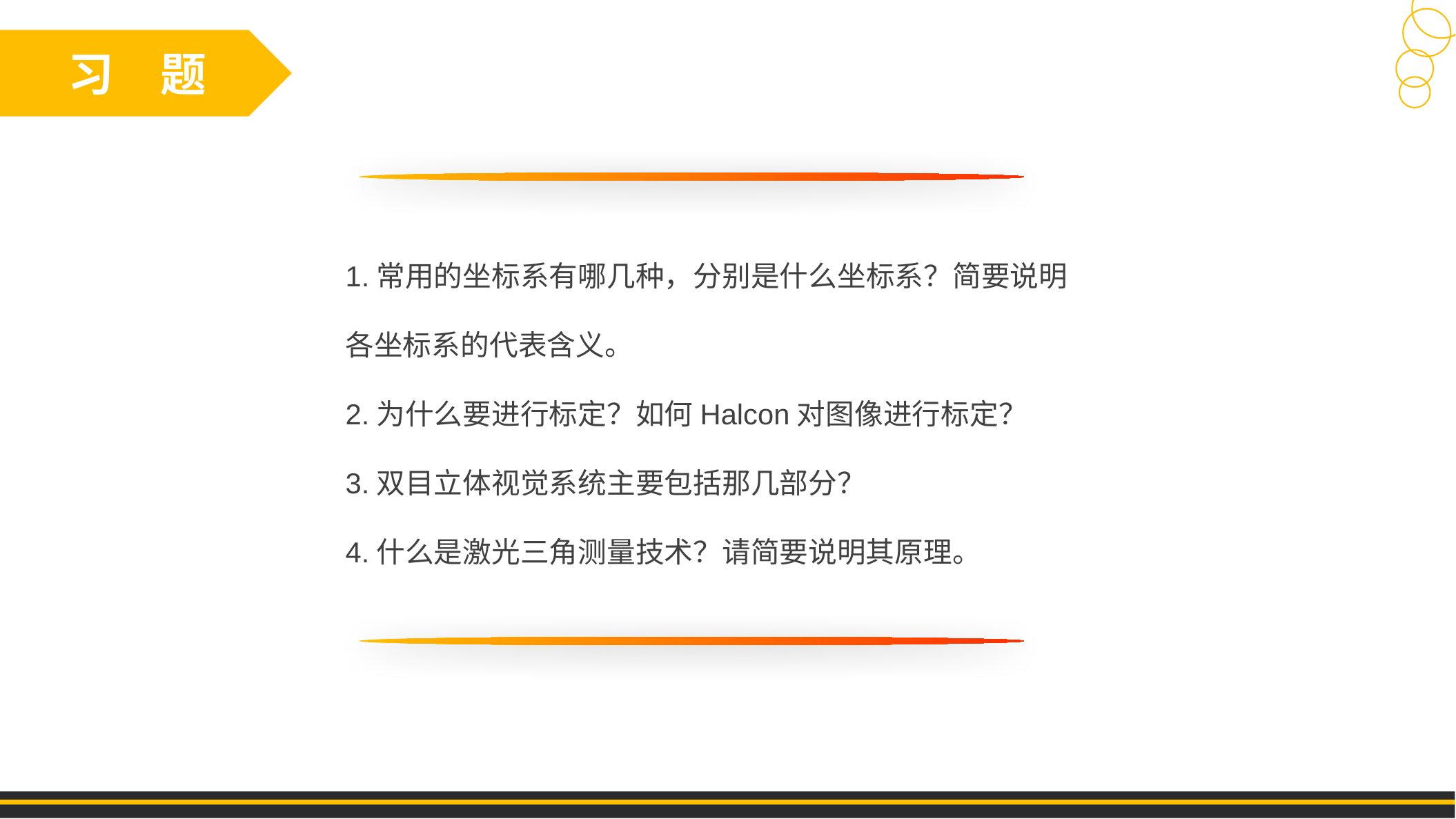

习　题

1.常用的坐标系有哪几种，分别是什么坐标系？简要说明各坐标系的代表含义。
2.为什么要进行标定？如何Halcon对图像进行标定？
3.双目立体视觉系统主要包括那几部分？
4.什么是激光三角测量技术？请简要说明其原理。